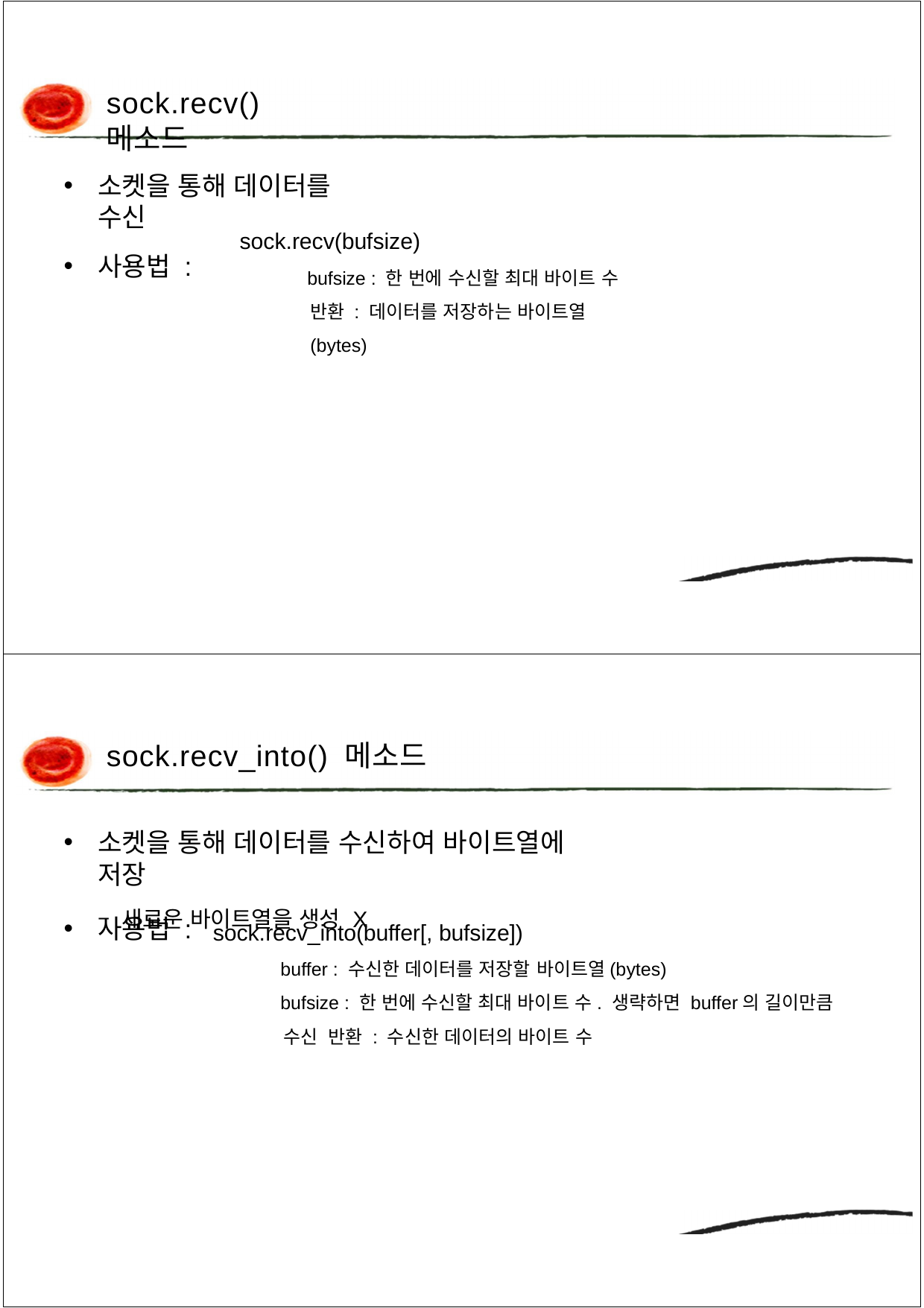

sock.recv() 메소드
소켓을 통해 데이터를 수신
사용법 :
sock.recv(bufsize)
bufsize : 한 번에 수신할 최대 바이트 수  반환 : 데이터를 저장하는 바이트열(bytes)

sock.recv_into() 메소드

소켓을 통해 데이터를 수신하여 바이트열에 저장
– 새로운 바이트열을 생성 X
sock.recv_into(buffer[, bufsize])
buffer : 수신한 데이터를 저장할 바이트열(bytes)
bufsize : 한 번에 수신할 최대 바이트 수. 생략하면 buffer의 길이만큼 수신  반환 : 수신한 데이터의 바이트 수
사용법 :